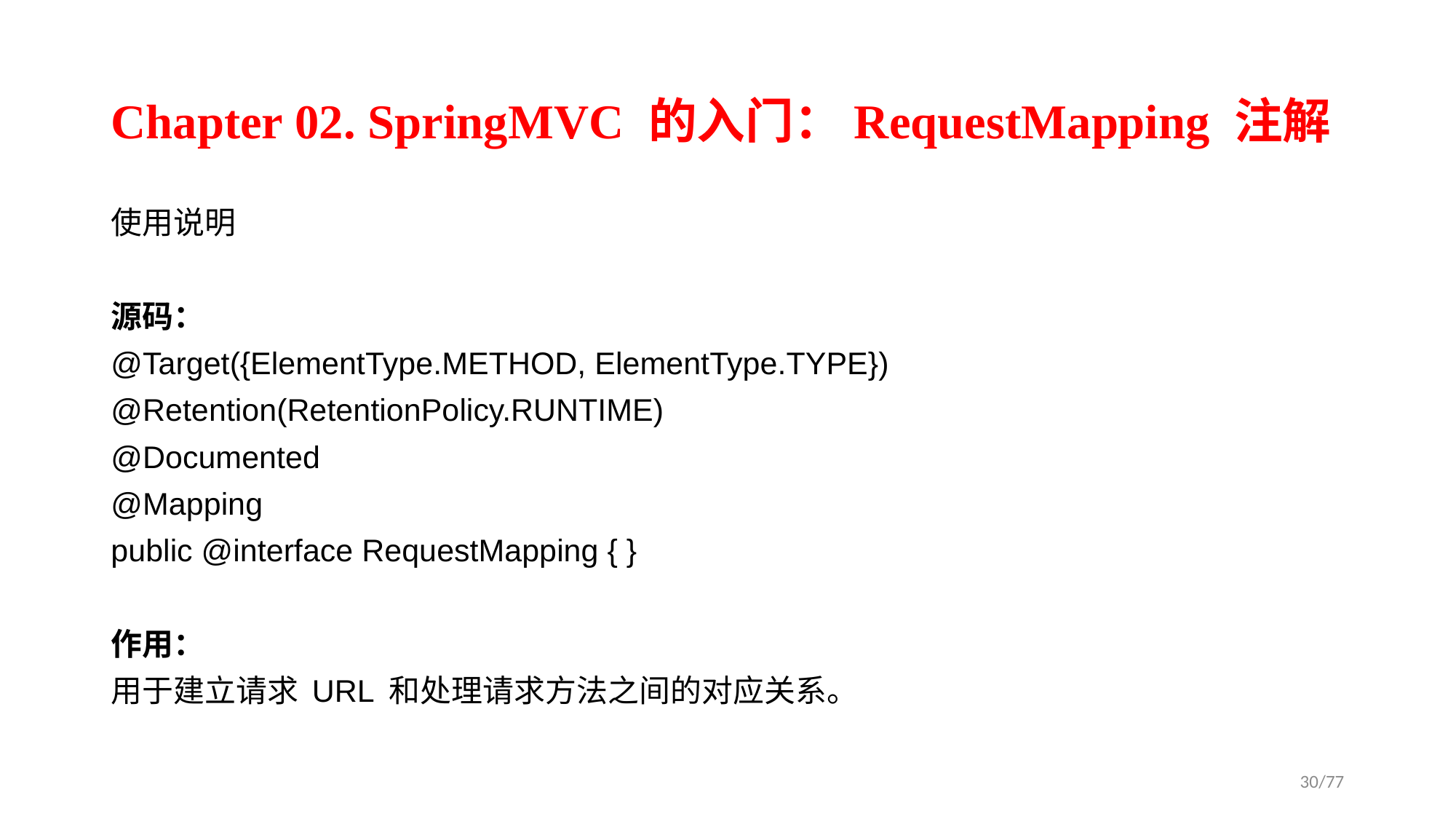

# Chapter 02. SpringMVC 的入门：RequestMapping 注解
使用说明

源码：
@Target({ElementType.METHOD, ElementType.TYPE})
@Retention(RetentionPolicy.RUNTIME)
@Documented
@Mapping
public @interface RequestMapping { }

作用：
用于建立请求 URL 和处理请求方法之间的对应关系。
30